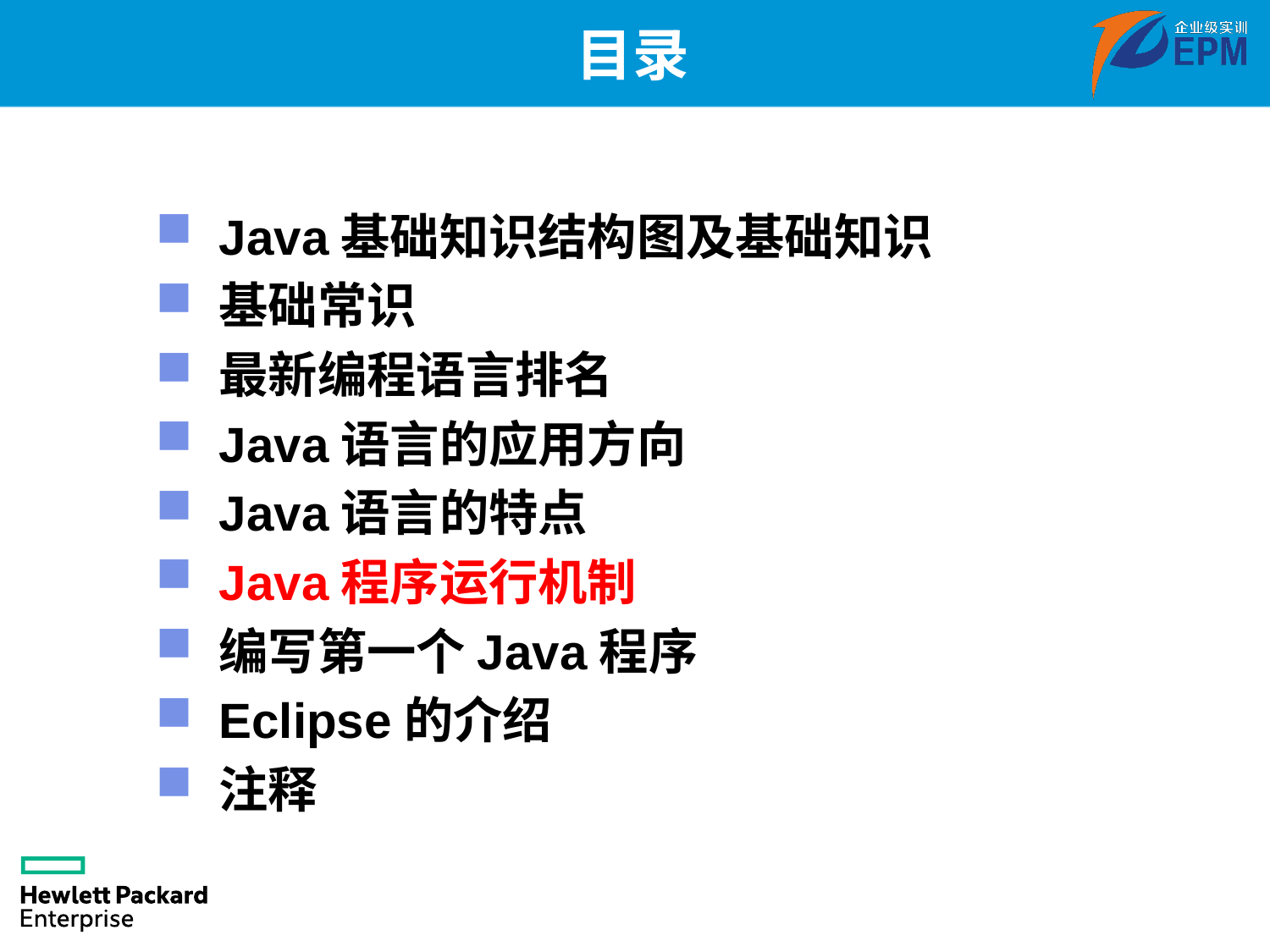

目录
# 本章内容
Java基础知识结构图及基础知识
基础常识
最新编程语言排名
Java语言的应用方向
Java语言的特点
Java程序运行机制
编写第一个Java程序
Eclipse的介绍
注释